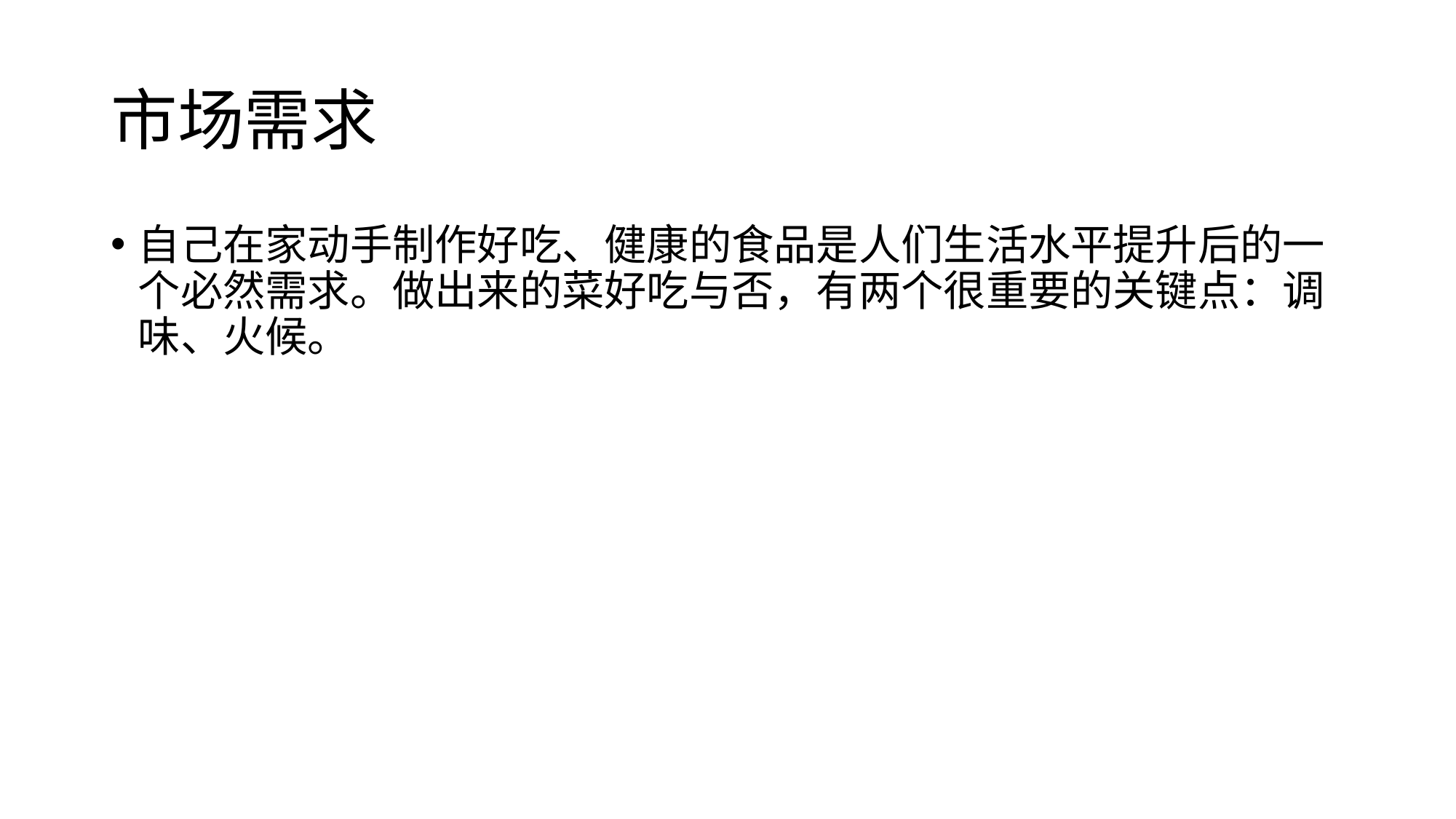

# 市场需求
自己在家动手制作好吃、健康的食品是人们生活水平提升后的一个必然需求。做出来的菜好吃与否，有两个很重要的关键点：调味、火候。